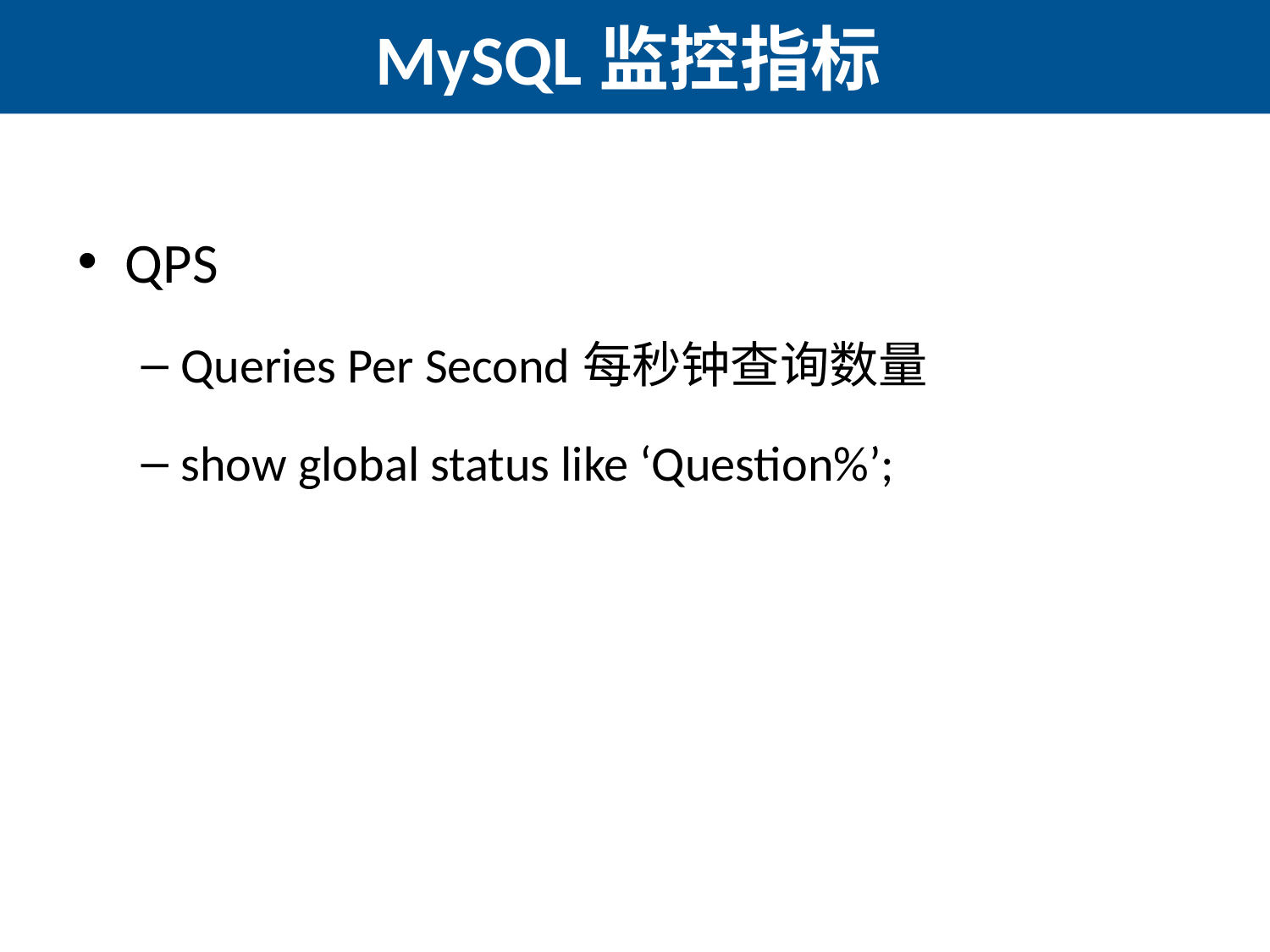

# MySQL监控指标
QPS
Queries Per Second每秒钟查询数量
show global status like ‘Question%’;